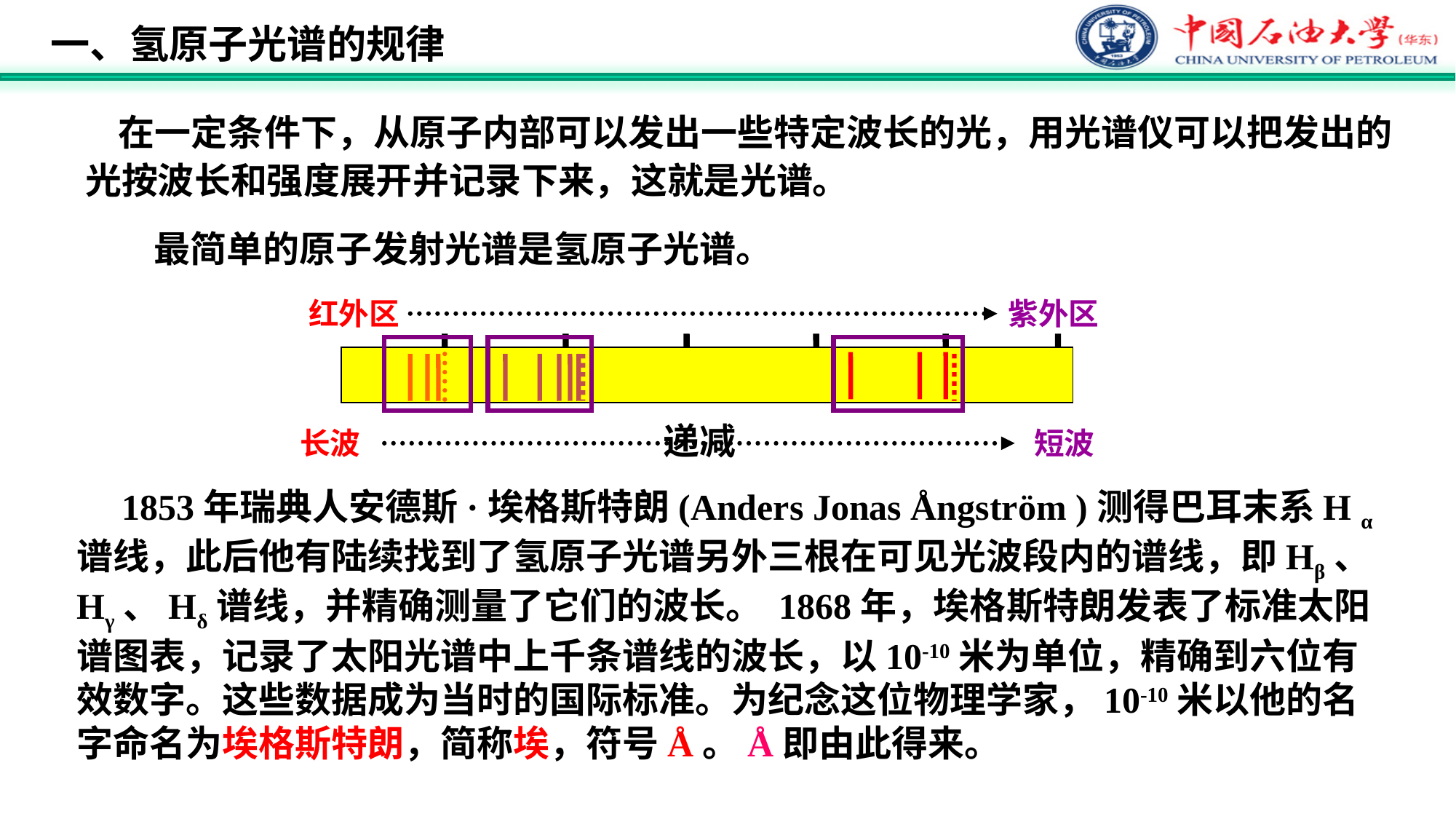

一、氢原子光谱的规律
   在一定条件下，从原子内部可以发出一些特定波长的光，用光谱仪可以把发出的光按波长和强度展开并记录下来，这就是光谱。
最简单的原子发射光谱是氢原子光谱。
红外区
紫外区

递减
长波
短波

     1853年瑞典人安德斯·埃格斯特朗(Anders Jonas Ångström )测得巴耳末系H α谱线，此后他有陆续找到了氢原子光谱另外三根在可见光波段内的谱线，即Hβ、Hγ、Hδ谱线，并精确测量了它们的波长。 1868年，埃格斯特朗发表了标准太阳谱图表，记录了太阳光谱中上千条谱线的波长，以10-10米为单位，精确到六位有效数字。这些数据成为当时的国际标准。为纪念这位物理学家，10-10米以他的名字命名为埃格斯特朗，简称埃，符号Å。Å即由此得来。